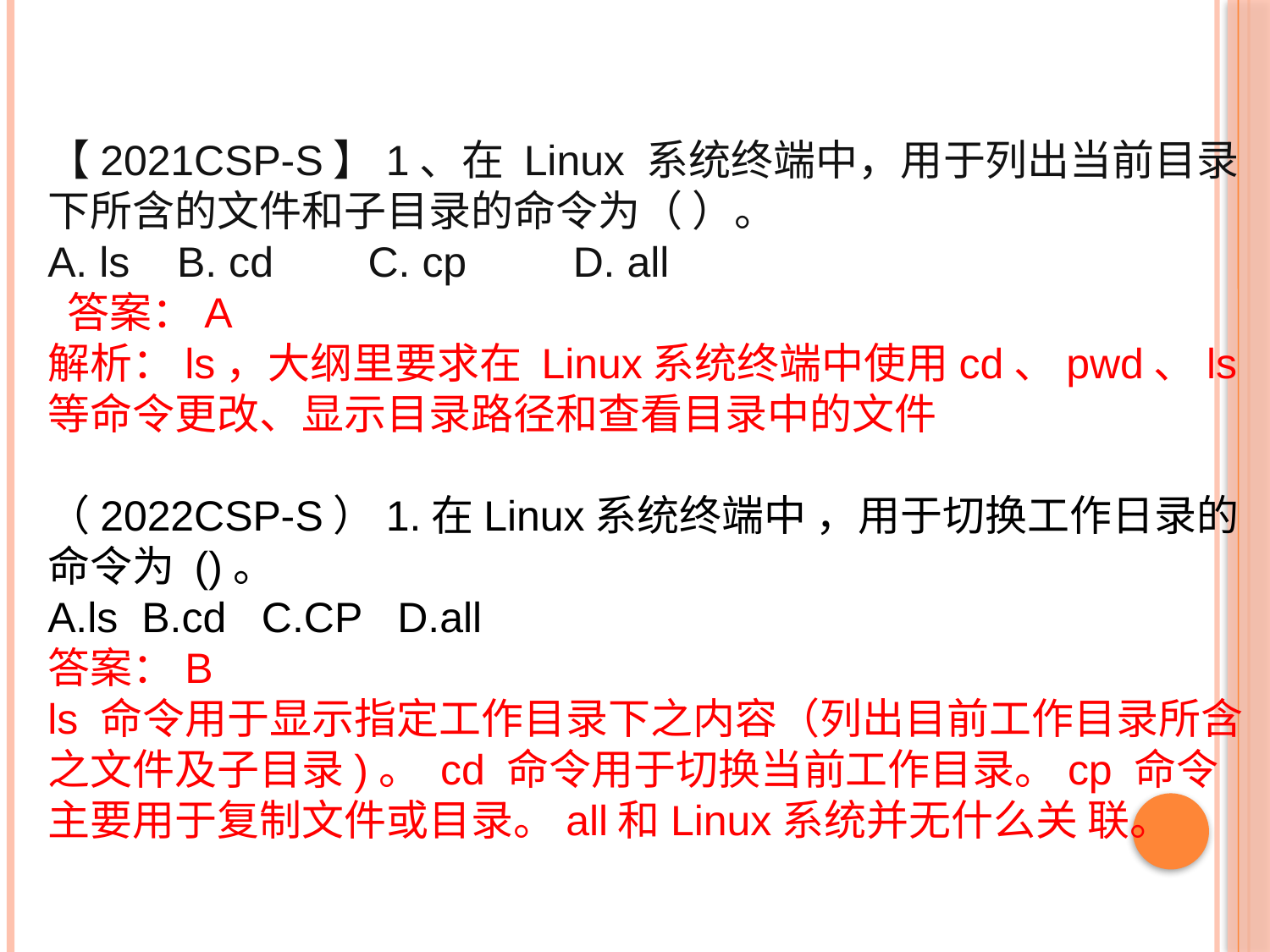

【2021CSP-S】1、在 Linux 系统终端中，用于列出当前目录下所含的文件和子目录的命令为（ ）。
A. ls    B. cd        C. cp         D. all
 答案：A
解析：ls，大纲里要求在 Linux系统终端中使用cd、pwd、ls等命令更改、显示目录路径和查看目录中的文件

（2022CSP-S）1.在Linux系统终端中 ，用于切换工作日录的命令为 ()。
A.ls  B.cd   C.CP   D.all
答案：B
ls 命令用于显示指定工作目录下之内容（列出目前工作目录所含之文件及子目录)。 cd 命令用于切换当前工作目录。cp 命令主要用于复制文件或目录。all和Linux系统并无什么关 联。